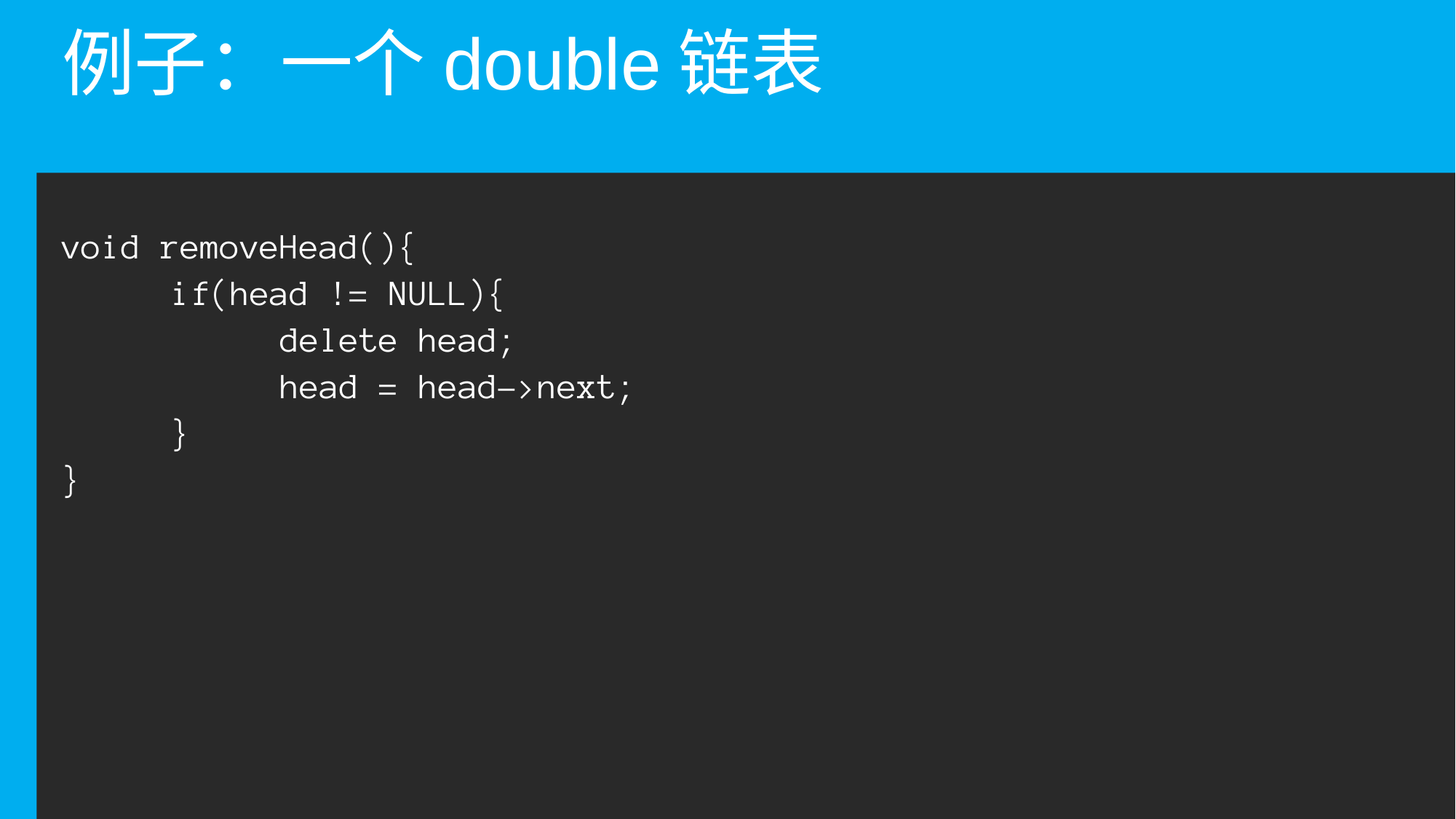

# 例子：一个double链表
void removeHead(){
	if(head != NULL){
		delete head;
		head = head->next;
	}
}